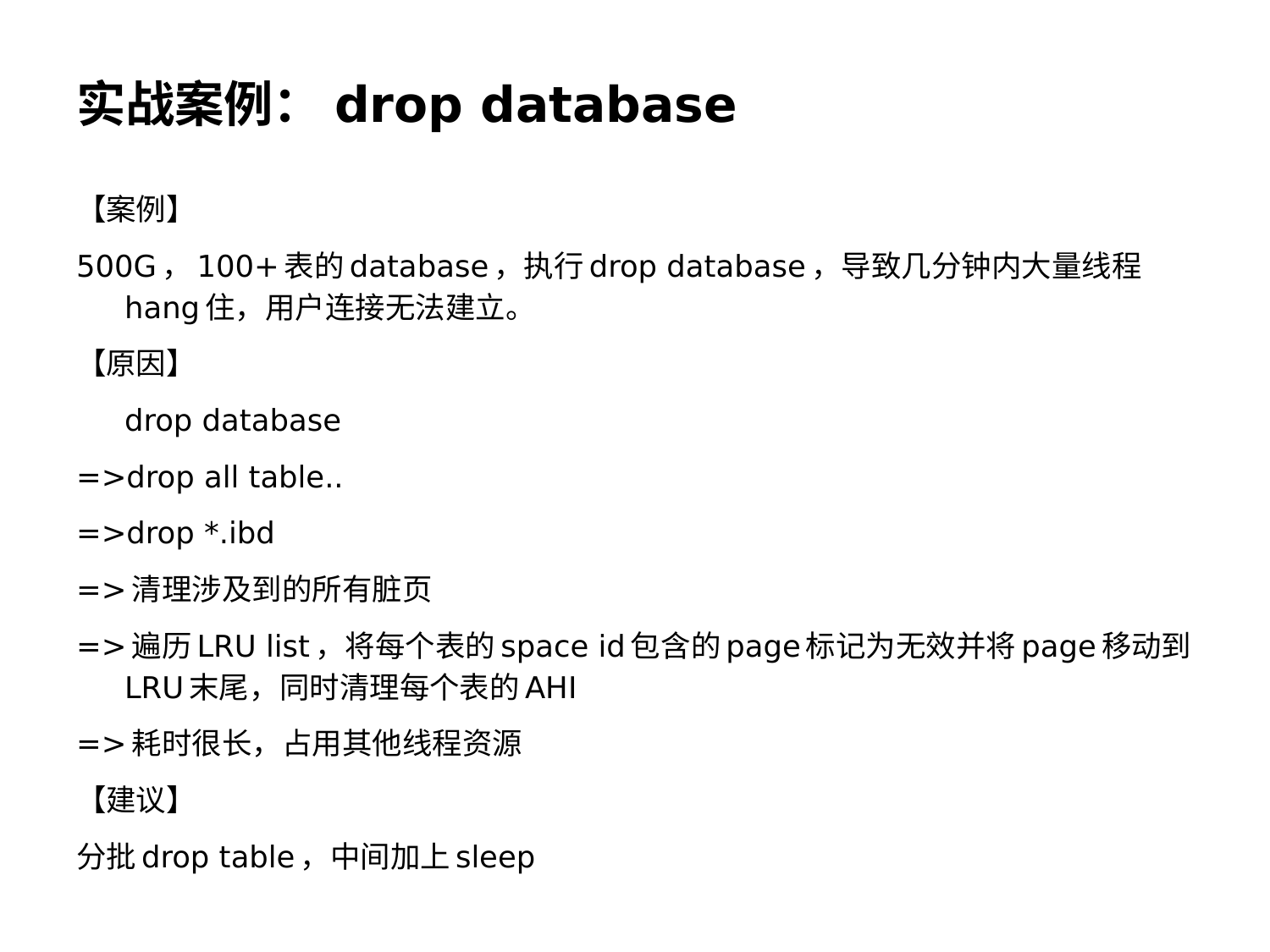

# 实战案例：drop database
【案例】
500G，100+表的database，执行drop database，导致几分钟内大量线程hang住，用户连接无法建立。
【原因】
	drop database
=>drop all table..
=>drop *.ibd
=>清理涉及到的所有脏页
=>遍历LRU list，将每个表的space id包含的page标记为无效并将page移动到LRU末尾，同时清理每个表的AHI
=>耗时很长，占用其他线程资源
【建议】
分批drop table，中间加上sleep